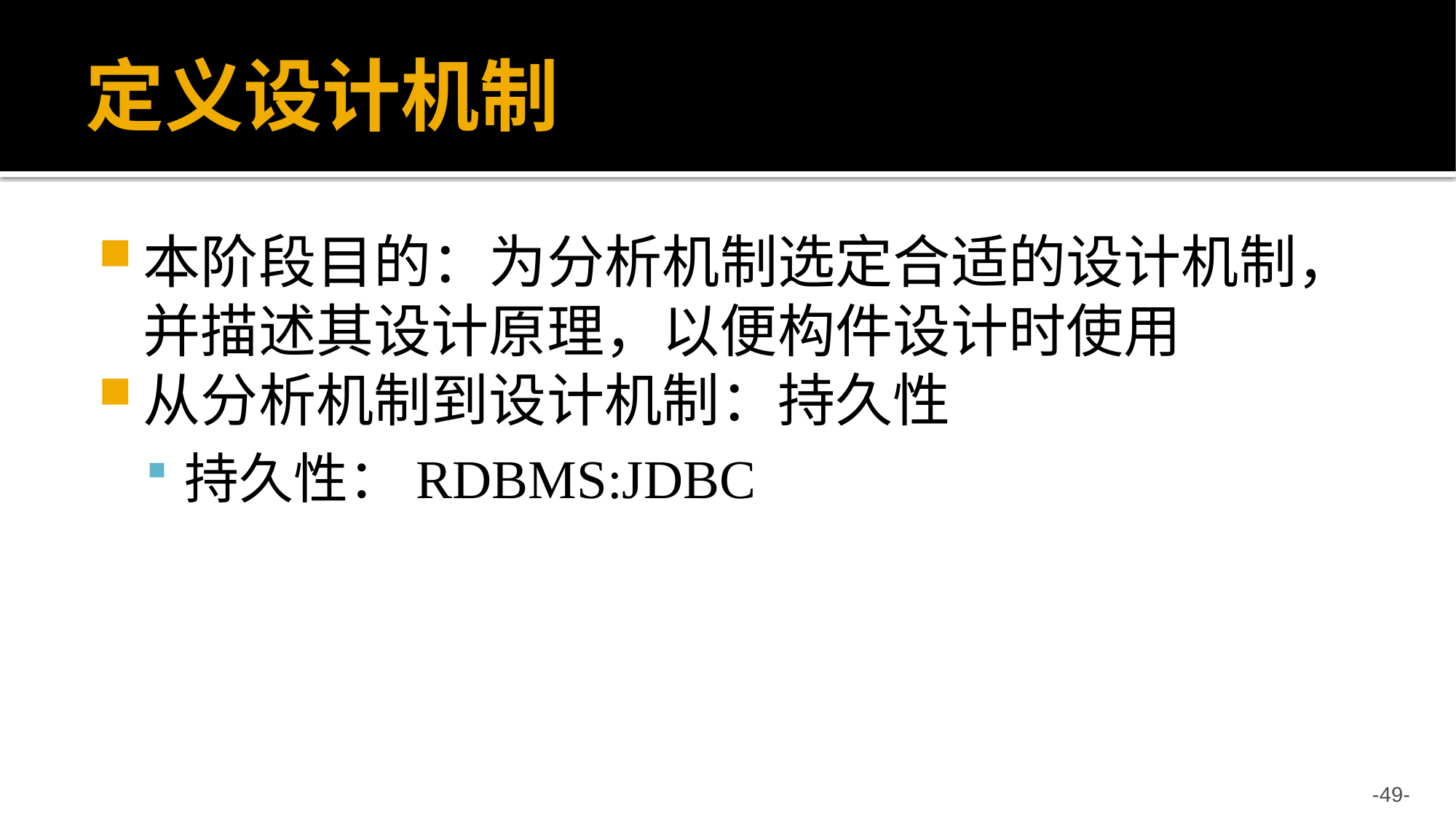

# 定义设计机制
本阶段目的：为分析机制选定合适的设计机制，并描述其设计原理，以便构件设计时使用
从分析机制到设计机制：持久性
持久性：RDBMS:JDBC

-49-